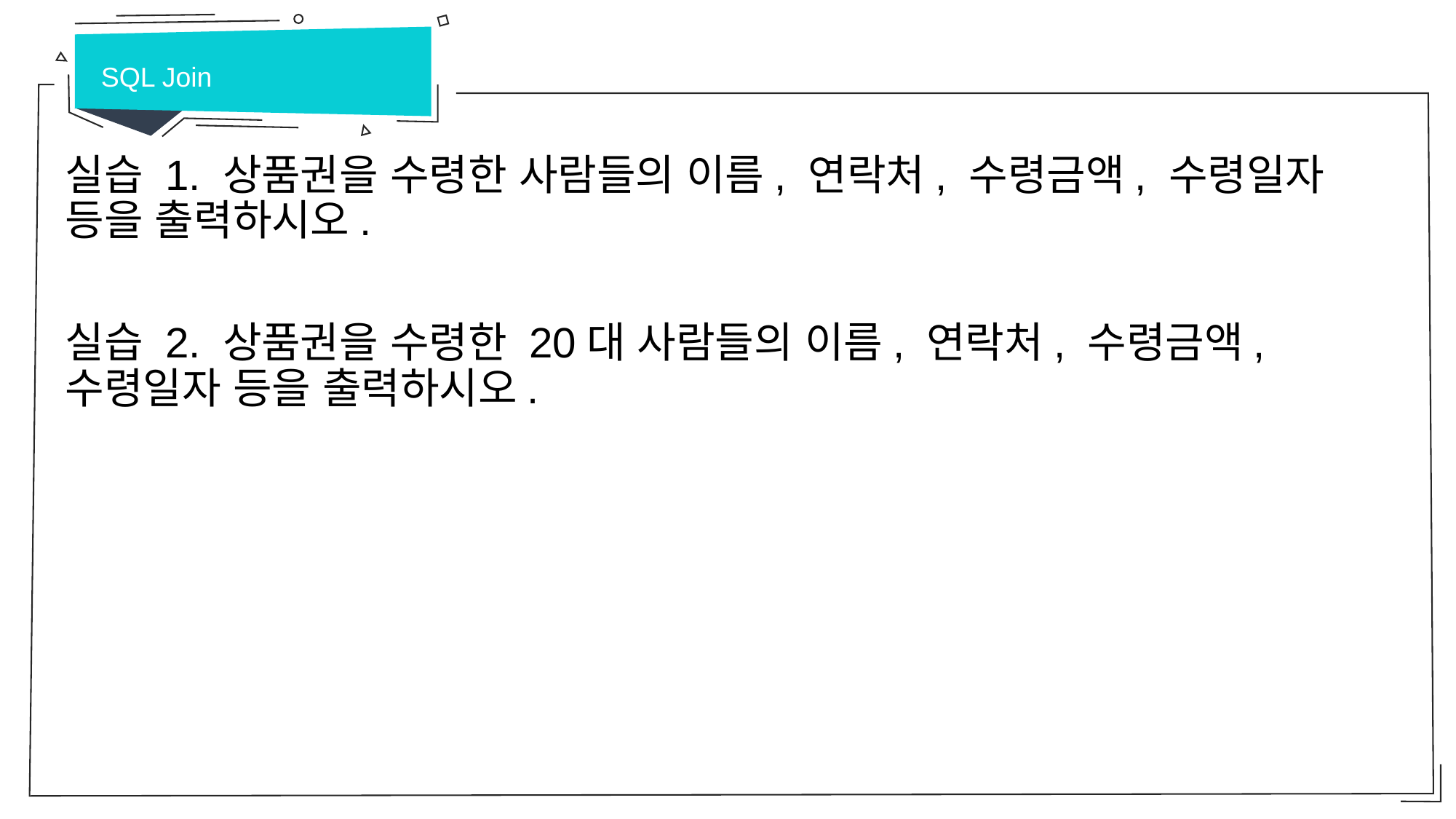

SQL Join
실습 1. 상품권을 수령한 사람들의 이름, 연락처, 수령금액, 수령일자 등을 출력하시오.

실습 2. 상품권을 수령한 20대 사람들의 이름, 연락처, 수령금액, 수령일자 등을 출력하시오.